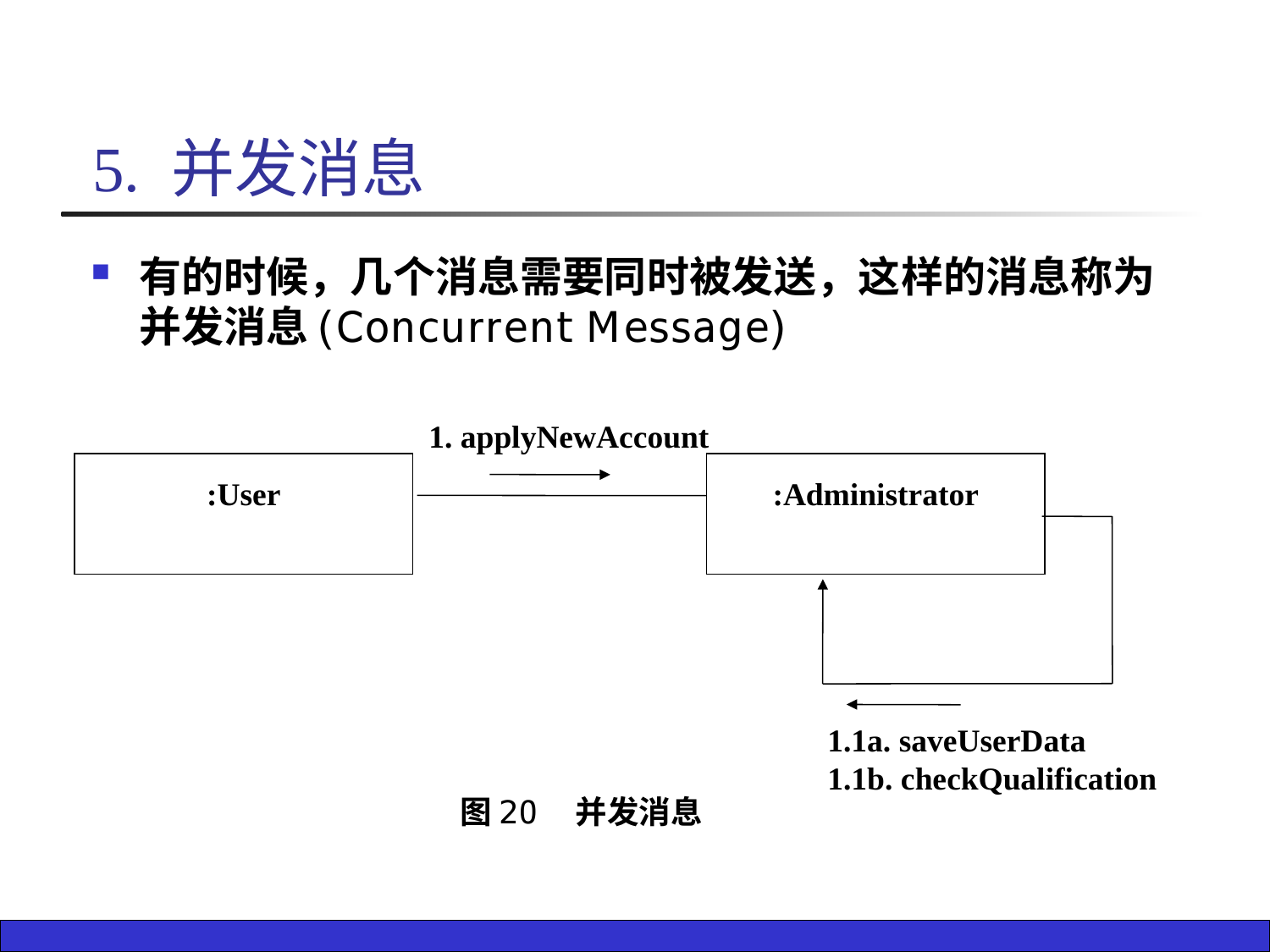

5. 并发消息
有的时候，几个消息需要同时被发送，这样的消息称为并发消息(Concurrent Message)

1. applyNewAccount
:User
:Administrator

1.1a. saveUserData
1.1b. checkQualification
图20   并发消息